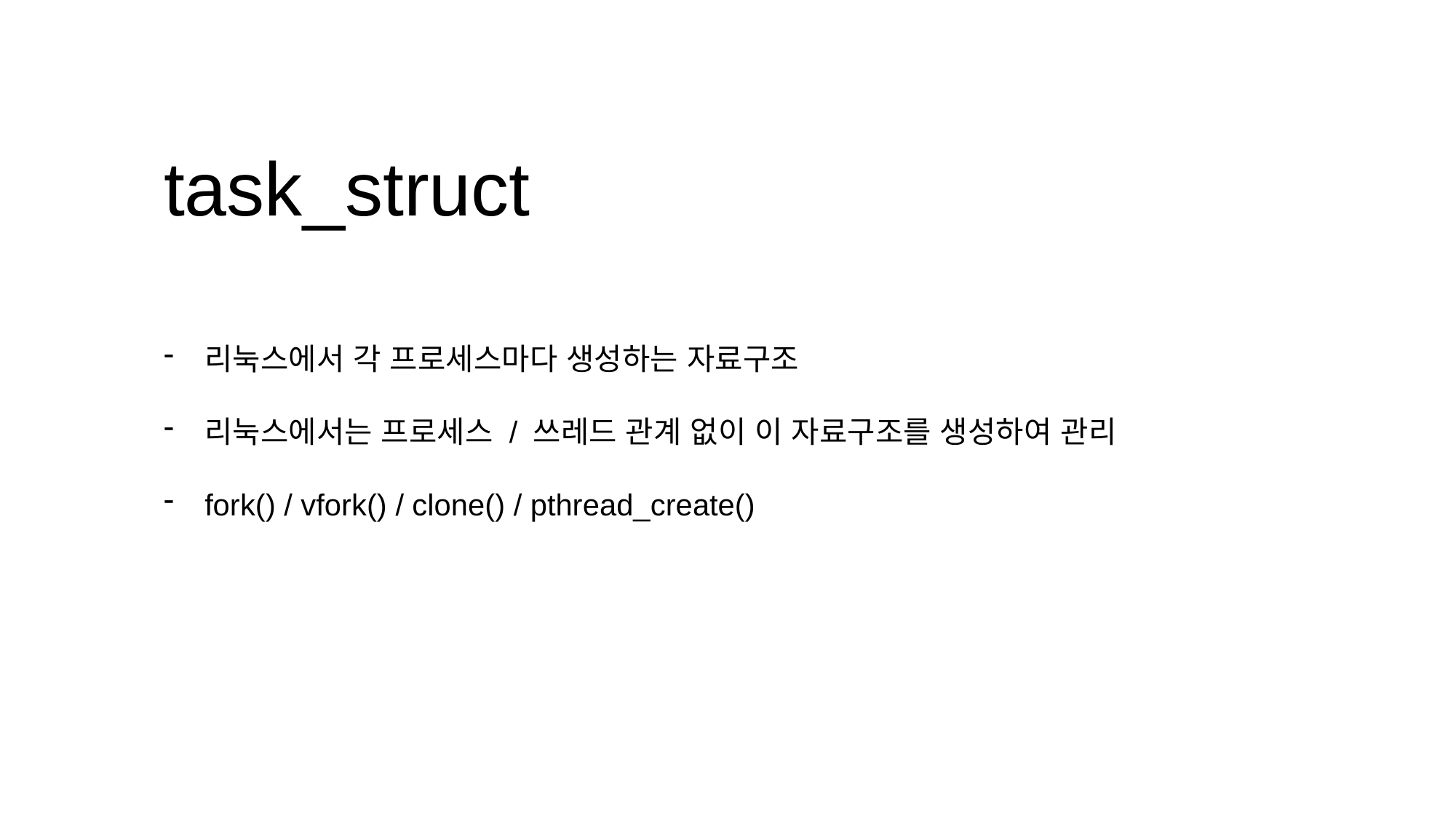

task_struct

리눅스에서 각 프로세스마다 생성하는 자료구조

리눅스에서는 프로세스 / 쓰레드 관계 없이 이 자료구조를 생성하여 관리

fork() / vfork() / clone() / pthread_create()